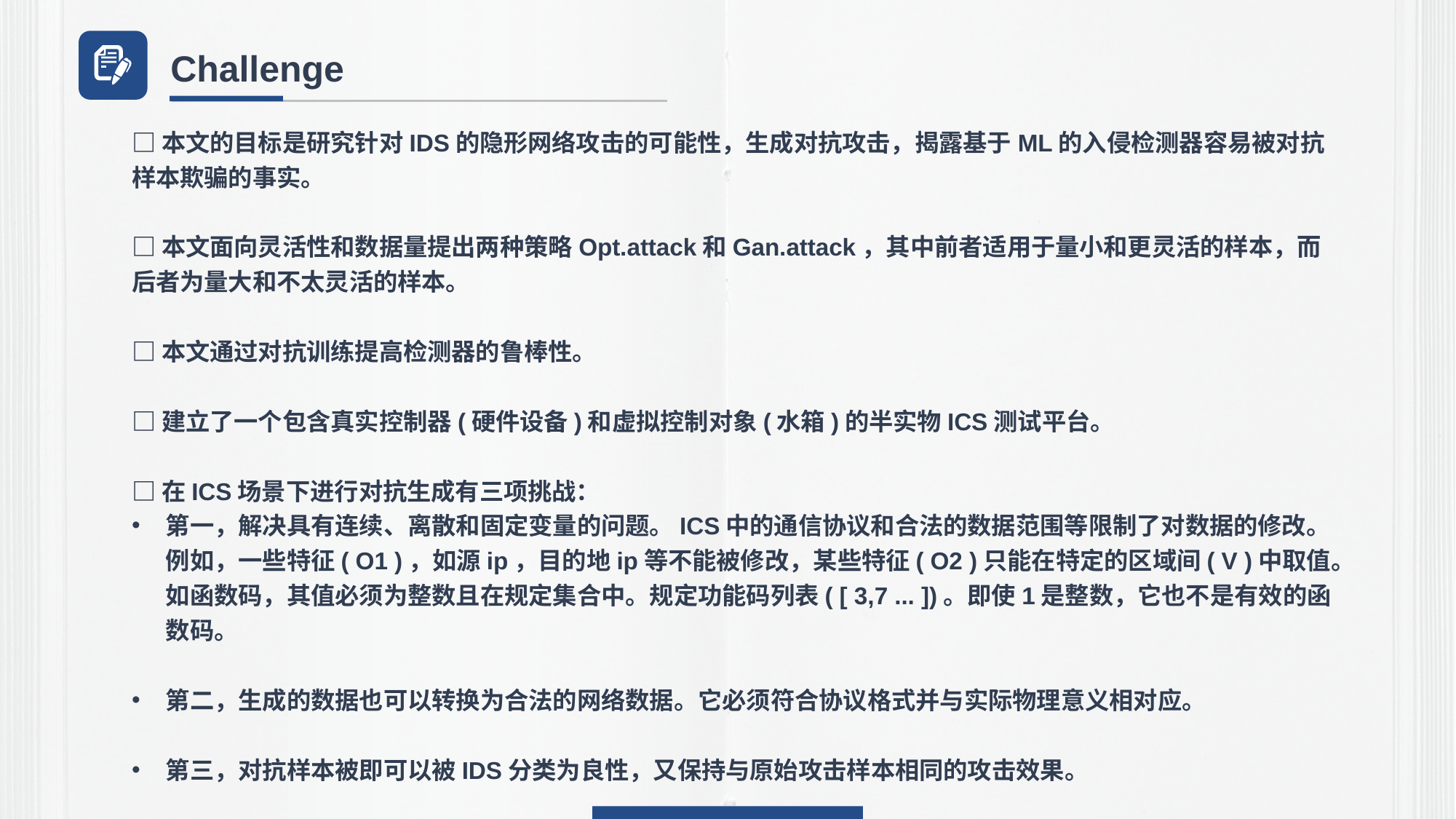

Challenge

□本文的目标是研究针对IDS的隐形网络攻击的可能性，生成对抗攻击，揭露基于ML的入侵检测器容易被对抗样本欺骗的事实。

□本文面向灵活性和数据量提出两种策略Opt.attack和Gan.attack，其中前者适用于量小和更灵活的样本，而后者为量大和不太灵活的样本。

□本文通过对抗训练提高检测器的鲁棒性。

□建立了一个包含真实控制器(硬件设备)和虚拟控制对象(水箱)的半实物ICS测试平台。

□在ICS场景下进行对抗生成有三项挑战：
第一，解决具有连续、离散和固定变量的问题。ICS中的通信协议和合法的数据范围等限制了对数据的修改。例如，一些特征( O1 )，如源ip，目的地ip等不能被修改，某些特征( O2 )只能在特定的区域间( V )中取值。如函数码，其值必须为整数且在规定集合中。规定功能码列表( [ 3,7 ... ])。即使1是整数，它也不是有效的函数码。

第二，生成的数据也可以转换为合法的网络数据。它必须符合协议格式并与实际物理意义相对应。

第三，对抗样本被即可以被IDS分类为良性，又保持与原始攻击样本相同的攻击效果。